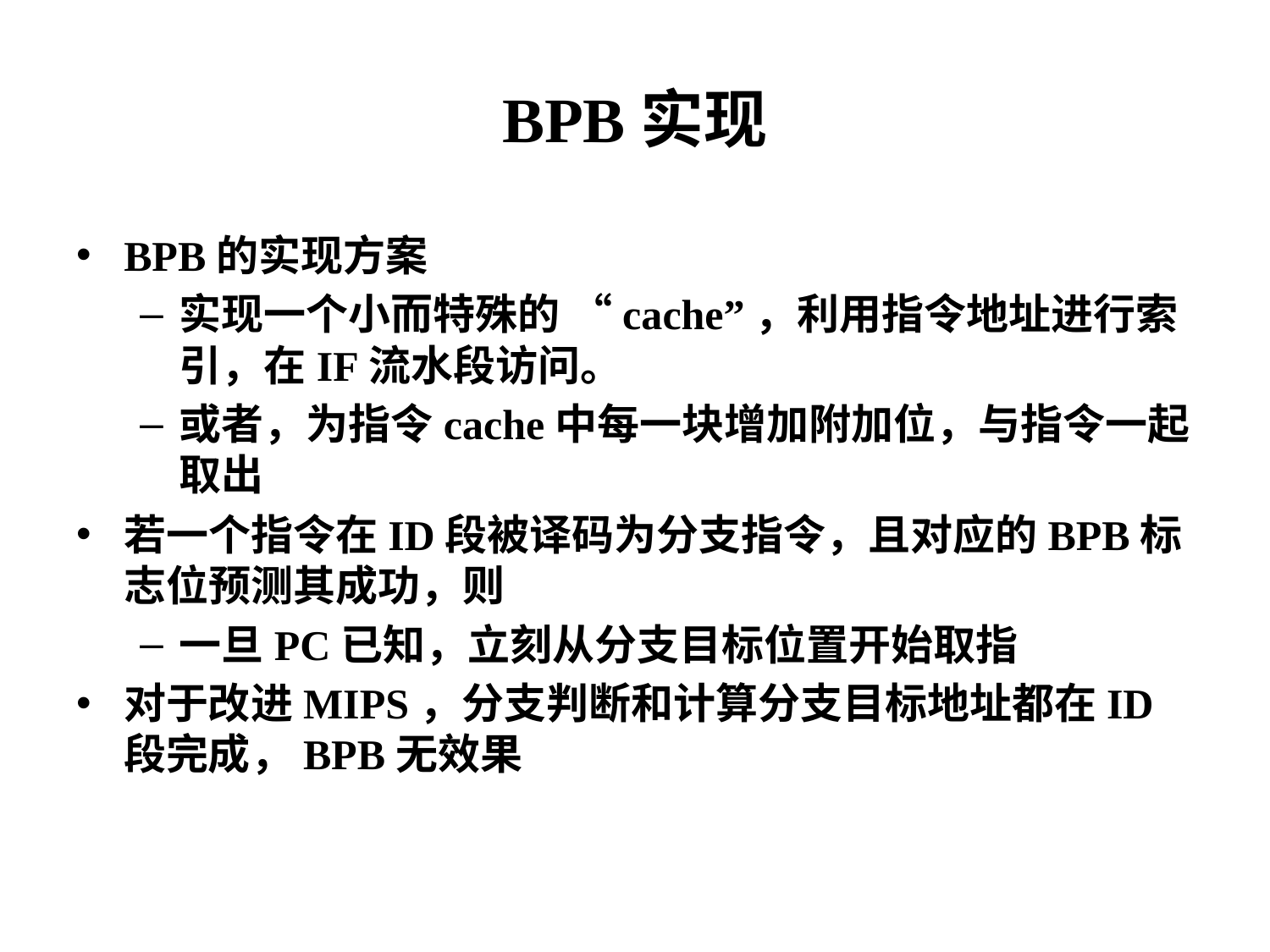

BPB实现
BPB的实现方案
实现一个小而特殊的 “cache”，利用指令地址进行索引，在IF流水段访问。
或者，为指令cache中每一块增加附加位，与指令一起取出
若一个指令在ID段被译码为分支指令，且对应的BPB标志位预测其成功，则
一旦PC已知，立刻从分支目标位置开始取指
对于改进MIPS，分支判断和计算分支目标地址都在ID段完成，BPB无效果